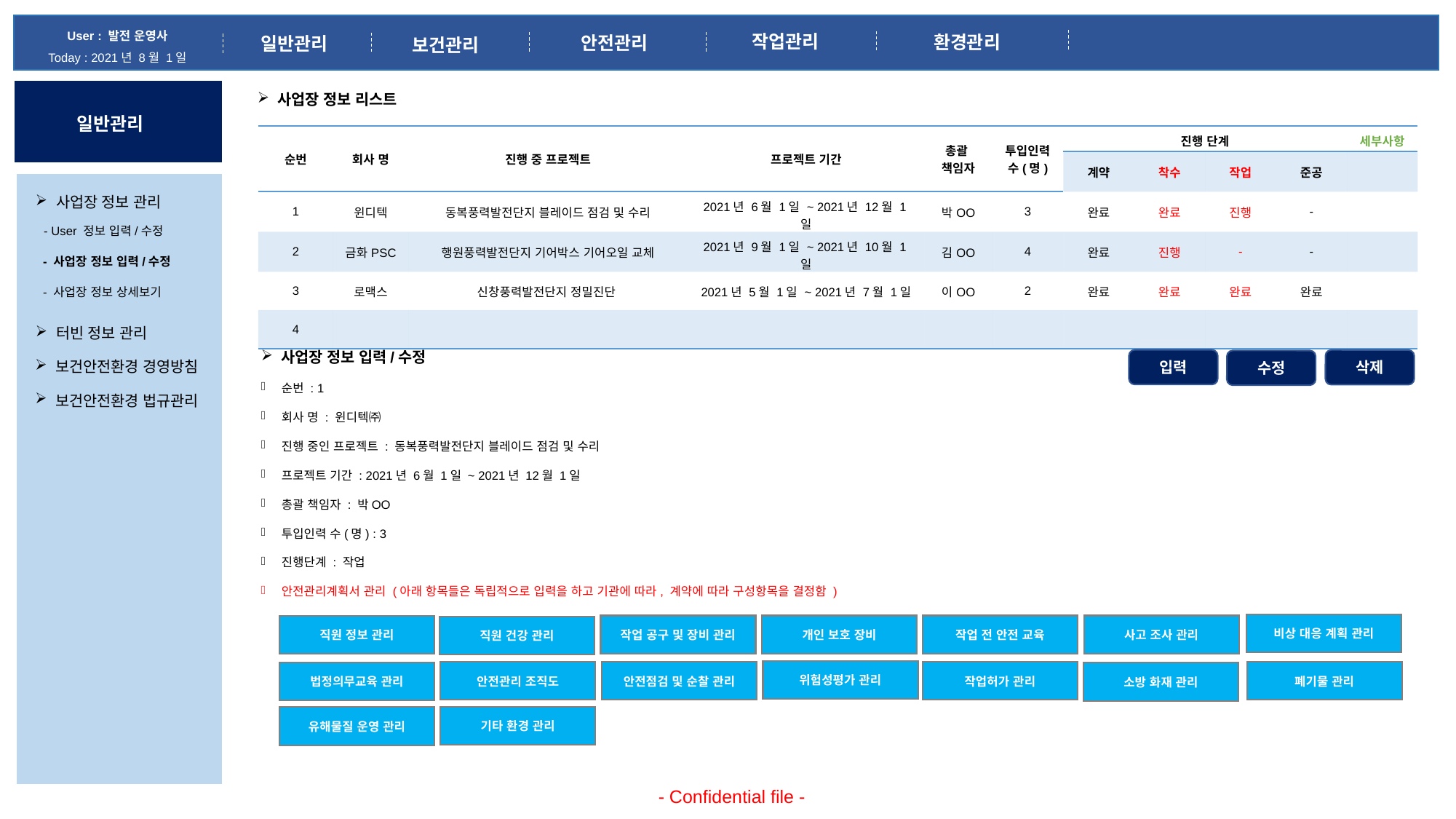

User : 발전 운영사
Today : 2021년 8월 1일
작업관리
환경관리
안전관리
일반관리
보건관리

사업장 정보 리스트
일반관리
| 순번 | 회사 명 | 진행 중 프로젝트 | 프로젝트 기간 | 총괄 책임자 | 투입인력 수(명) | 진행 단계 |  |  |  | 세부사항 |
| --- | --- | --- | --- | --- | --- | --- | --- | --- | --- | --- |
|  |  |  |  |  |  | 계약 | 착수 | 작업 | 준공 |  |
| 1 | 윈디텍 | 동복풍력발전단지 블레이드 점검 및 수리 | 2021년 6월 1일 ~ 2021년 12월 1일 | 박OO | 3 | 완료 | 완료 | 진행 | - |  |
| 2 | 금화PSC | 행원풍력발전단지 기어박스 기어오일 교체 | 2021년 9월 1일 ~ 2021년 10월 1일 | 김OO | 4 | 완료 | 진행 | - | - |  |
| 3 | 로맥스 | 신창풍력발전단지 정밀진단 | 2021년 5월 1일 ~ 2021년 7월 1일 | 이OO | 2 | 완료 | 완료 | 완료 | 완료 |  |
| 4 |  |  |  |  |  |  |  |  |  |  |

사업장 정보 관리
- User 정보 입력/수정
- 사업장 정보 입력/수정
- 사업장 정보 상세보기
터빈 정보 관리
사업장 정보 입력/수정

순번 : 1

회사 명 : 윈디텍㈜

진행 중인 프로젝트 : 동복풍력발전단지 블레이드 점검 및 수리

프로젝트 기간 : 2021년 6월 1일 ~ 2021년 12월 1일

총괄 책임자 : 박OO

투입인력 수(명) : 3

진행단계 : 작업

안전관리계획서 관리 (아래 항목들은 독립적으로 입력을 하고 기관에 따라, 계약에 따라 구성항목을 결정함 )

입력
삭제
수정
보건안전환경 경영방침
보건안전환경 법규관리
비상 대응 계획 관리
작업 공구 및 장비 관리
작업 전 안전 교육
사고 조사 관리
개인 보호 장비
직원 정보 관리
직원 건강 관리
위험성평가 관리
폐기물 관리
안전점검 및 순찰 관리
작업허가 관리
안전관리 조직도
법정의무교육 관리
소방 화재 관리
기타 환경 관리
유해물질 운영 관리
- Confidential file -